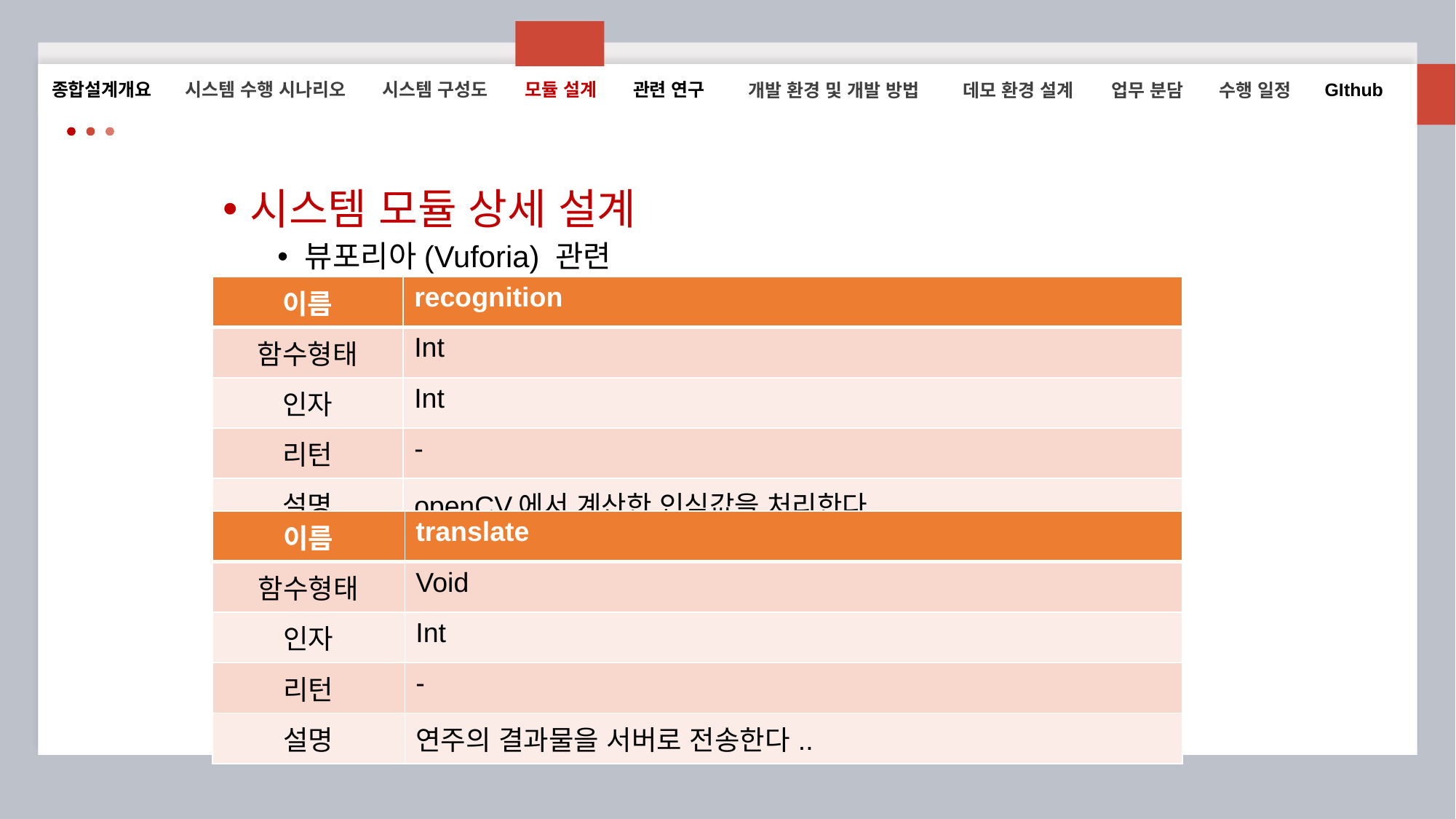

시스템 수행 시나리오
시스템 구성도
모듈 설계
관련 연구
GIthub
종합설계개요
개발 환경 및 개발 방법
데모 환경 설계
업무 분담
수행 일정

시스템 모듈 상세 설계
뷰포리아(Vuforia) 관련
| 이름 | recognition |
| --- | --- |
| 함수형태 | Int |
| 인자 | Int |
| 리턴 | - |
| 설명 | openCV에서 계산한 인식값을 처리한다 |
| 이름 | translate |
| --- | --- |
| 함수형태 | Void |
| 인자 | Int |
| 리턴 | - |
| 설명 | 연주의 결과물을 서버로 전송한다.. |